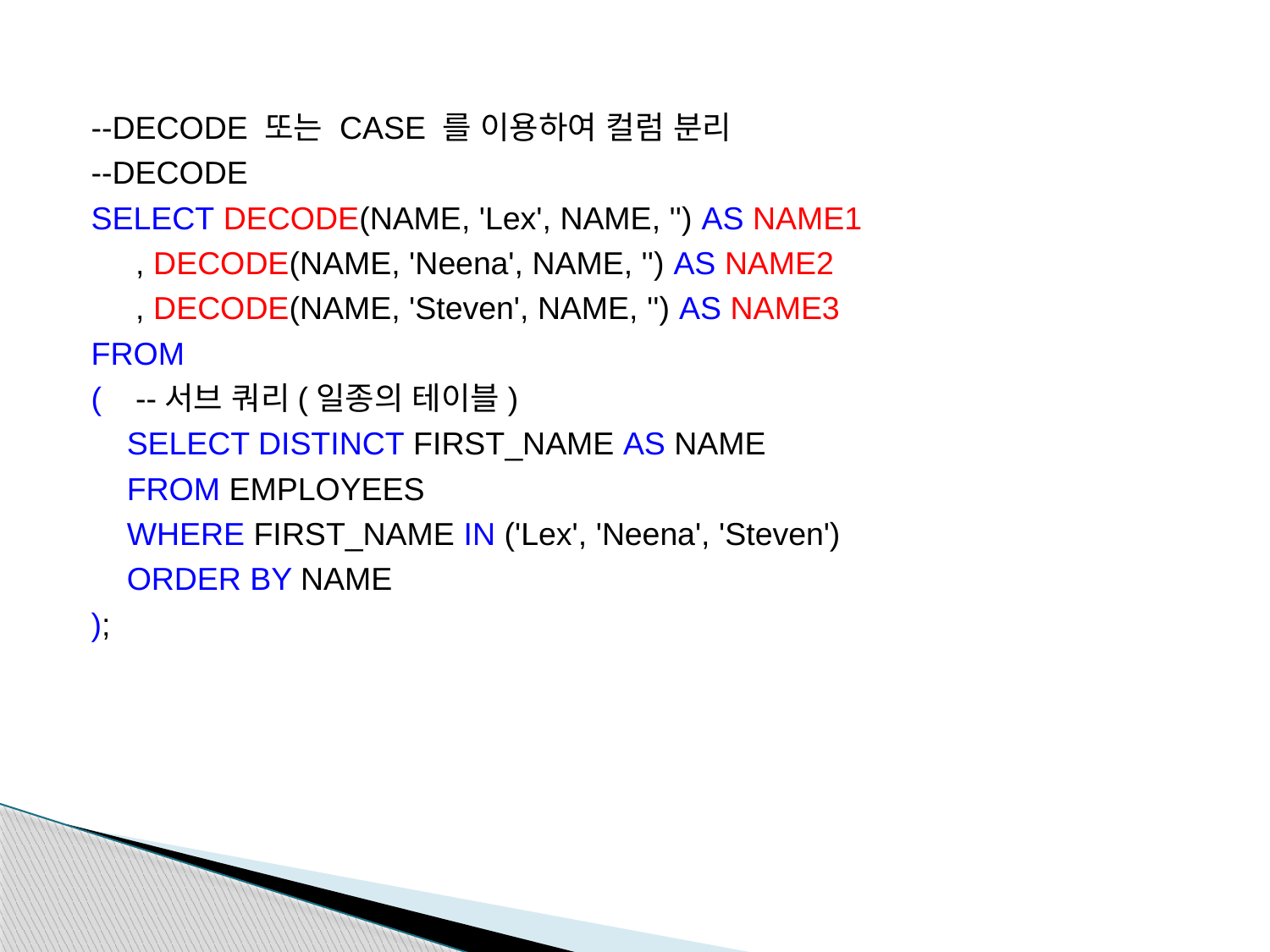

--DECODE 또는 CASE 를 이용하여 컬럼 분리
--DECODE
SELECT DECODE(NAME, 'Lex', NAME, '') AS NAME1
     , DECODE(NAME, 'Neena', NAME, '') AS NAME2
     , DECODE(NAME, 'Steven', NAME, '') AS NAME3
FROM
(	 --서브 쿼리(일종의 테이블)
    SELECT DISTINCT FIRST_NAME AS NAME
    FROM EMPLOYEES
    WHERE FIRST_NAME IN ('Lex', 'Neena', 'Steven')
    ORDER BY NAME
);